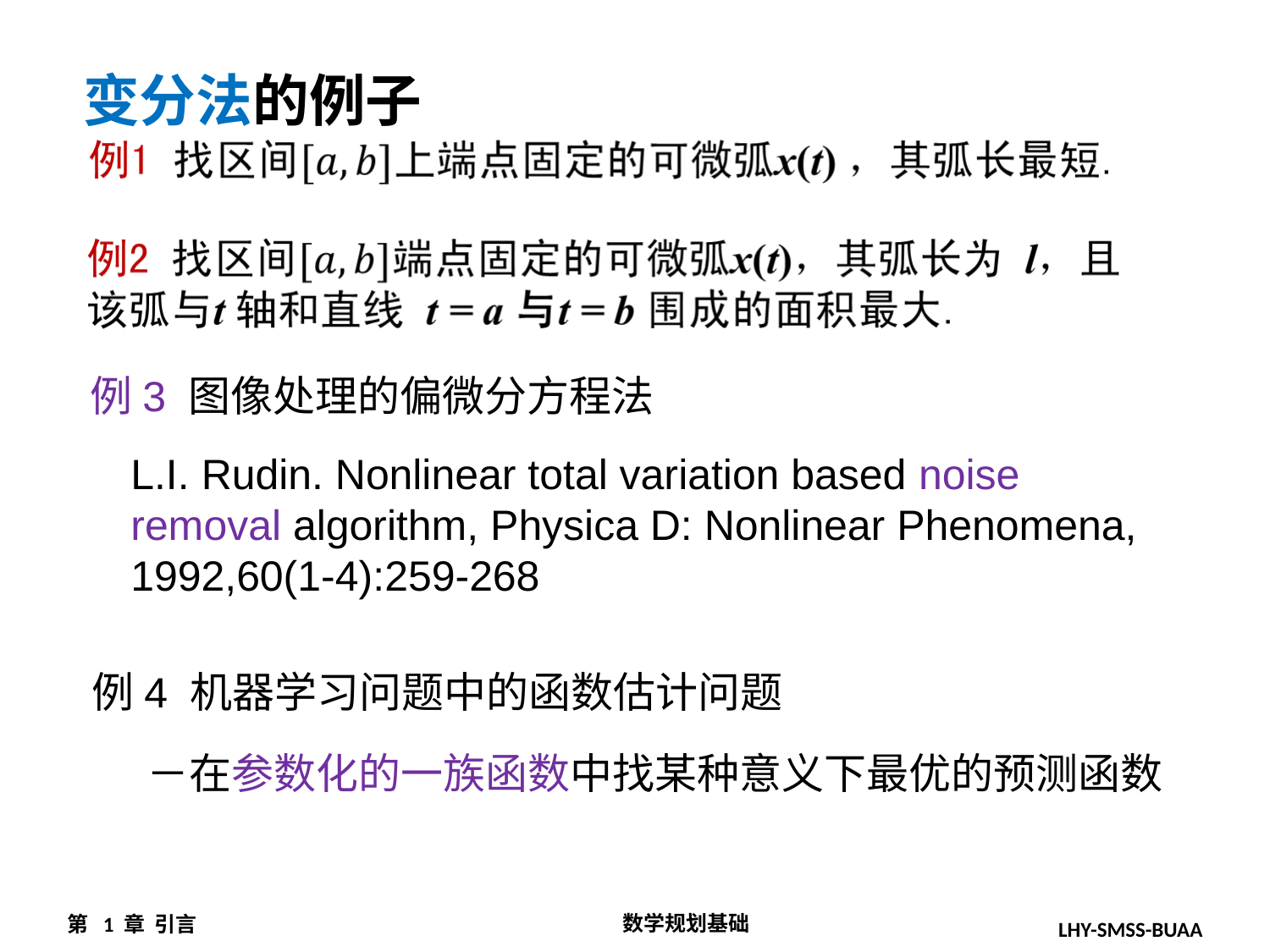

变分法的例子

例3 图像处理的偏微分方程法
L.I. Rudin. Nonlinear total variation based noise removal algorithm, Physica D: Nonlinear Phenomena, 1992,60(1-4):259-268
例4 机器学习问题中的函数估计问题
－在参数化的一族函数中找某种意义下最优的预测函数